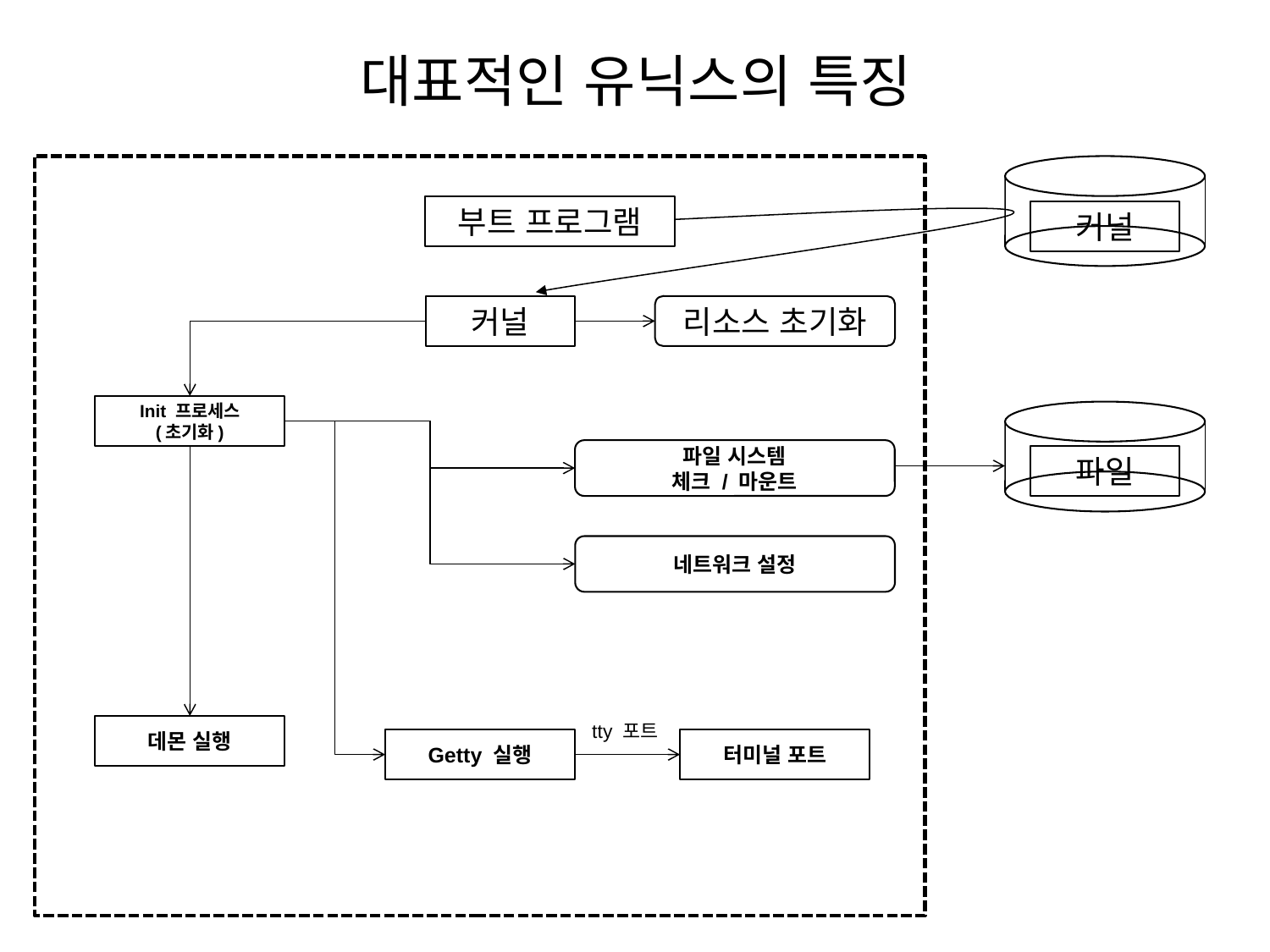

# 대표적인 유닉스의 특징

부트 프로그램
커널

커널
리소스 초기화
Init 프로세스
(초기화)

파일 시스템
체크 / 마운트
파일
네트워크 설정
tty 포트
데몬 실행
Getty 실행
터미널 포트